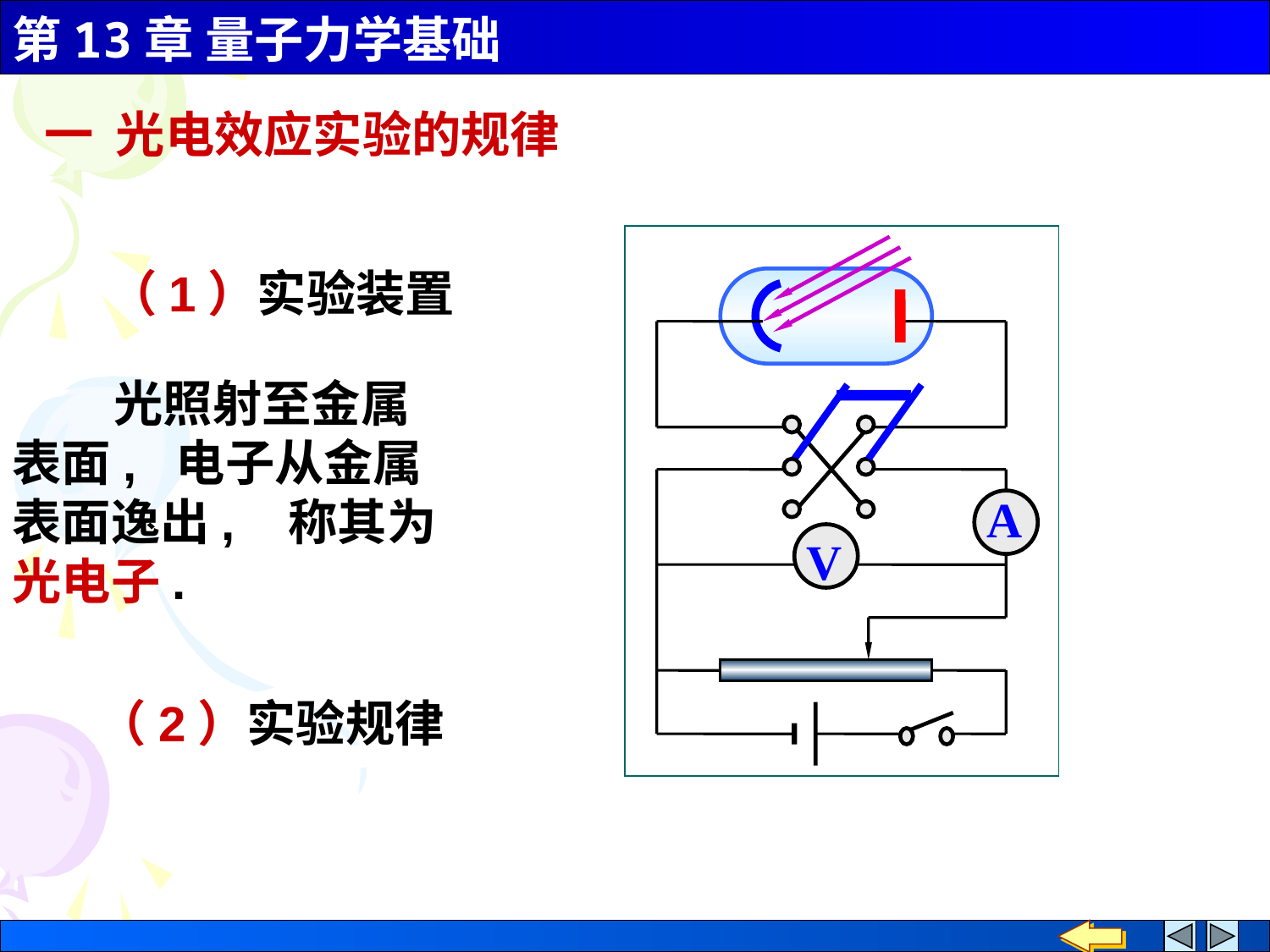

一  光电效应实验的规律

A

V

（1）实验装置
        光照射至金属表面,  电子从金属表面逸出,   称其为光电子.
（2）实验规律